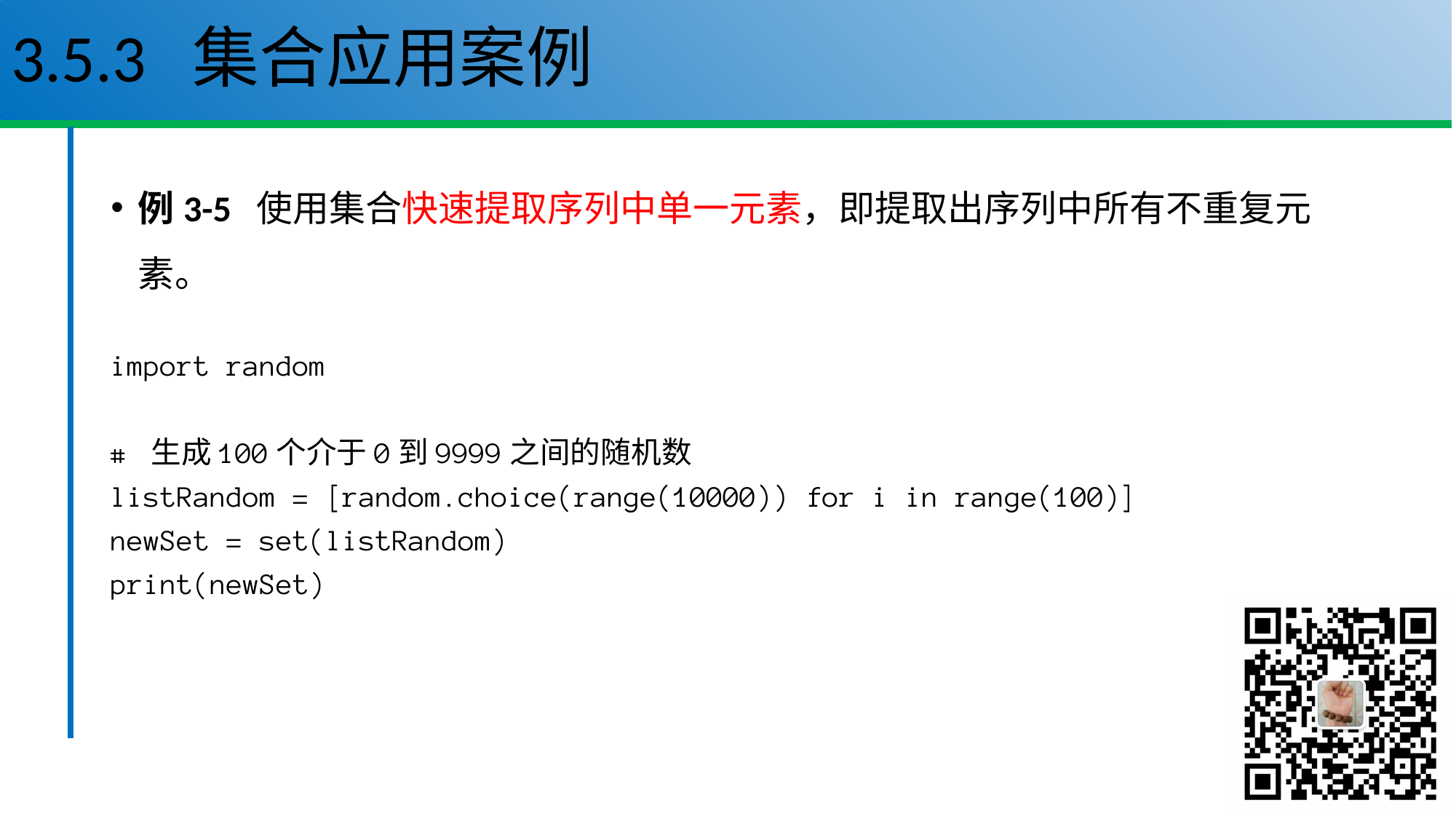

# 3.5.3  集合应用案例
例3-5  使用集合快速提取序列中单一元素，即提取出序列中所有不重复元素。

import random

# 生成100个介于0到9999之间的随机数
listRandom = [random.choice(range(10000)) for i in range(100)]
newSet = set(listRandom)
print(newSet)
63